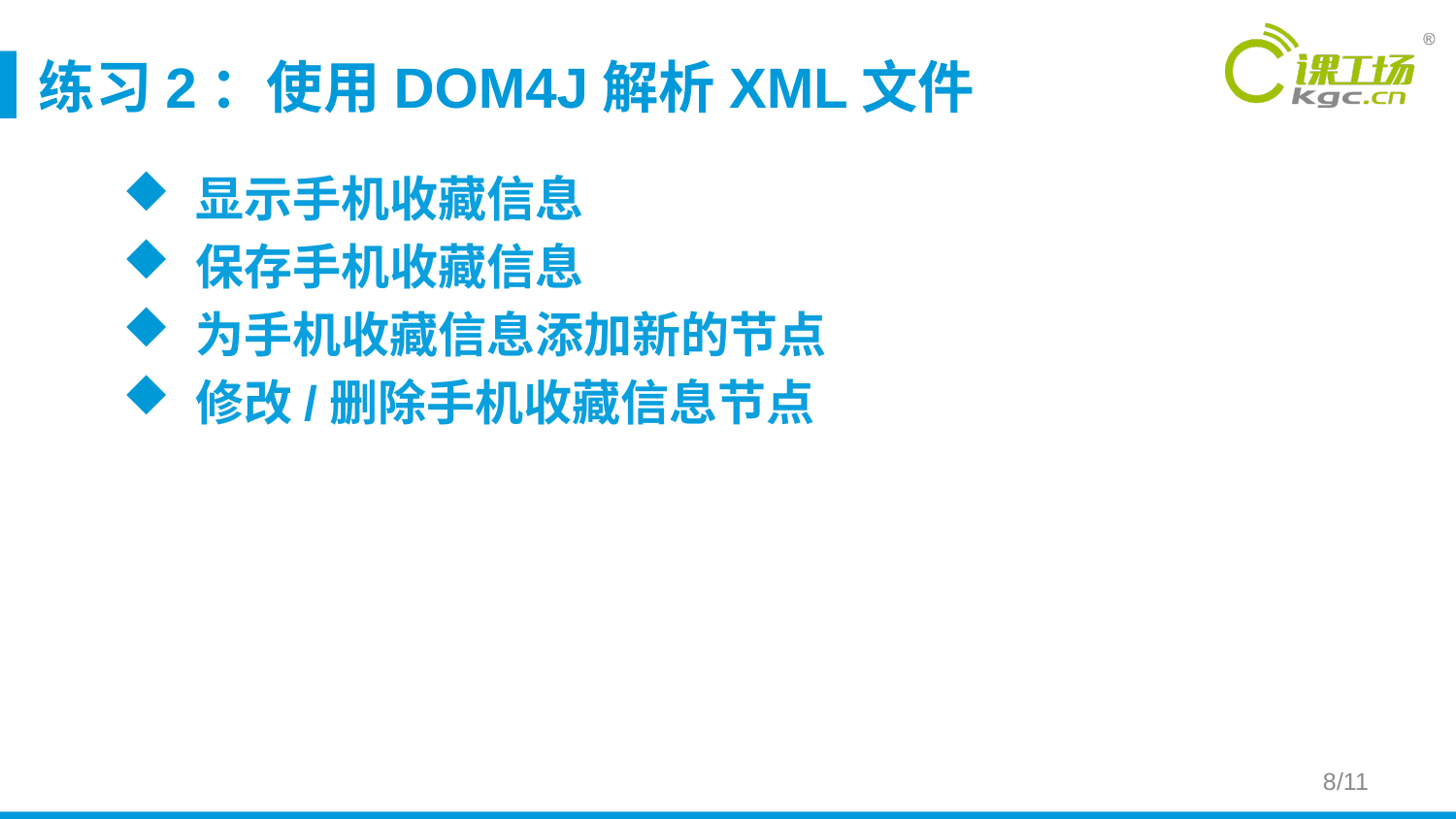

# 练习2：使用DOM4J解析XML文件
显示手机收藏信息
保存手机收藏信息
为手机收藏信息添加新的节点
修改/删除手机收藏信息节点
8/11